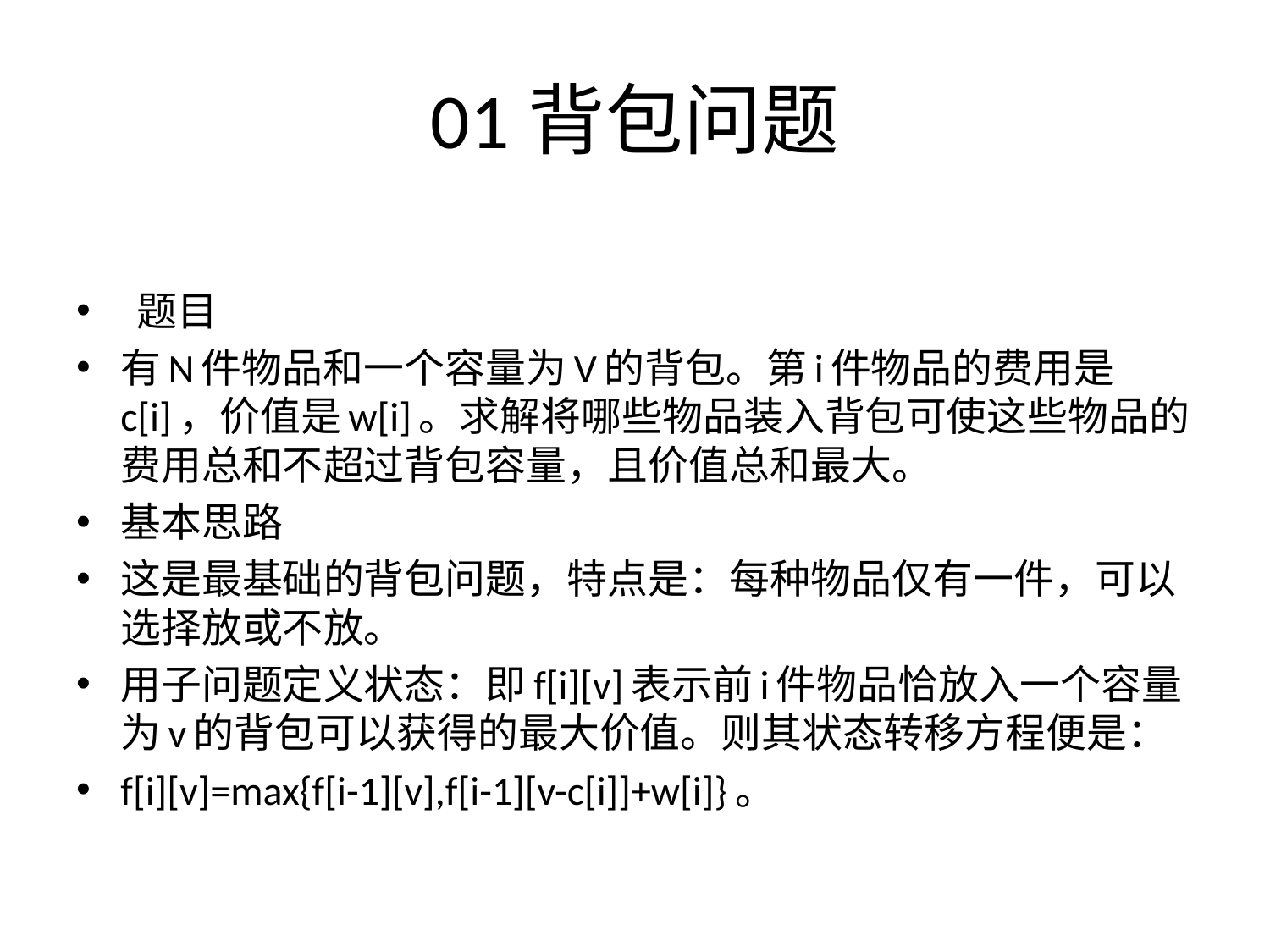

# 01背包问题

 题目
有N件物品和一个容量为V的背包。第i件物品的费用是c[i]，价值是w[i]。求解将哪些物品装入背包可使这些物品的费用总和不超过背包容量，且价值总和最大。
基本思路
这是最基础的背包问题，特点是：每种物品仅有一件，可以选择放或不放。
用子问题定义状态：即f[i][v]表示前i件物品恰放入一个容量为v的背包可以获得的最大价值。则其状态转移方程便是：
f[i][v]=max{f[i-1][v],f[i-1][v-c[i]]+w[i]}。